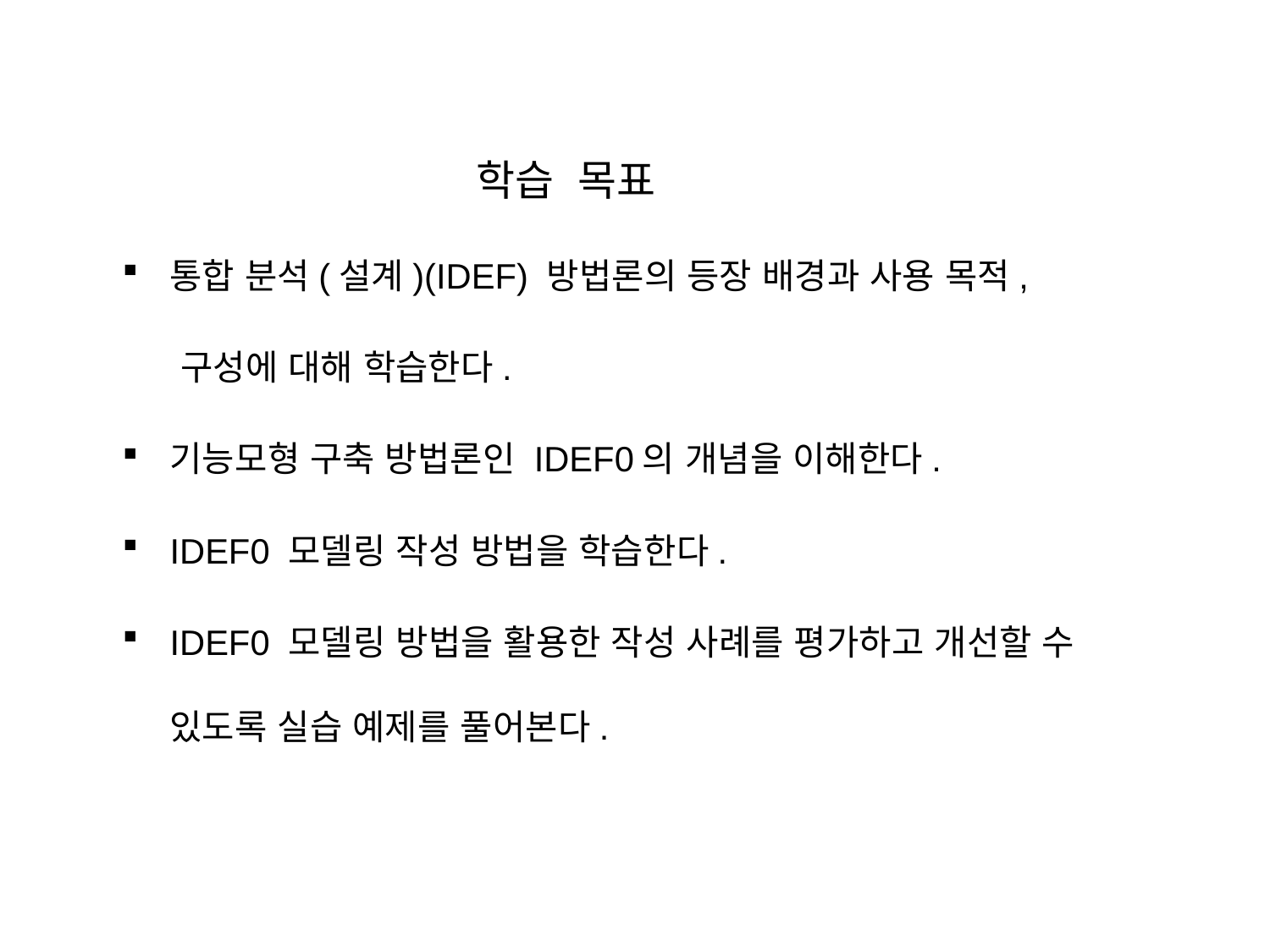

학습  목표
통합 분석(설계)(IDEF) 방법론의 등장 배경과 사용 목적,
     구성에 대해 학습한다.
기능모형 구축 방법론인 IDEF0의 개념을 이해한다.
IDEF0 모델링 작성 방법을 학습한다.
IDEF0 모델링 방법을 활용한 작성 사례를 평가하고 개선할 수 있도록 실습 예제를 풀어본다.